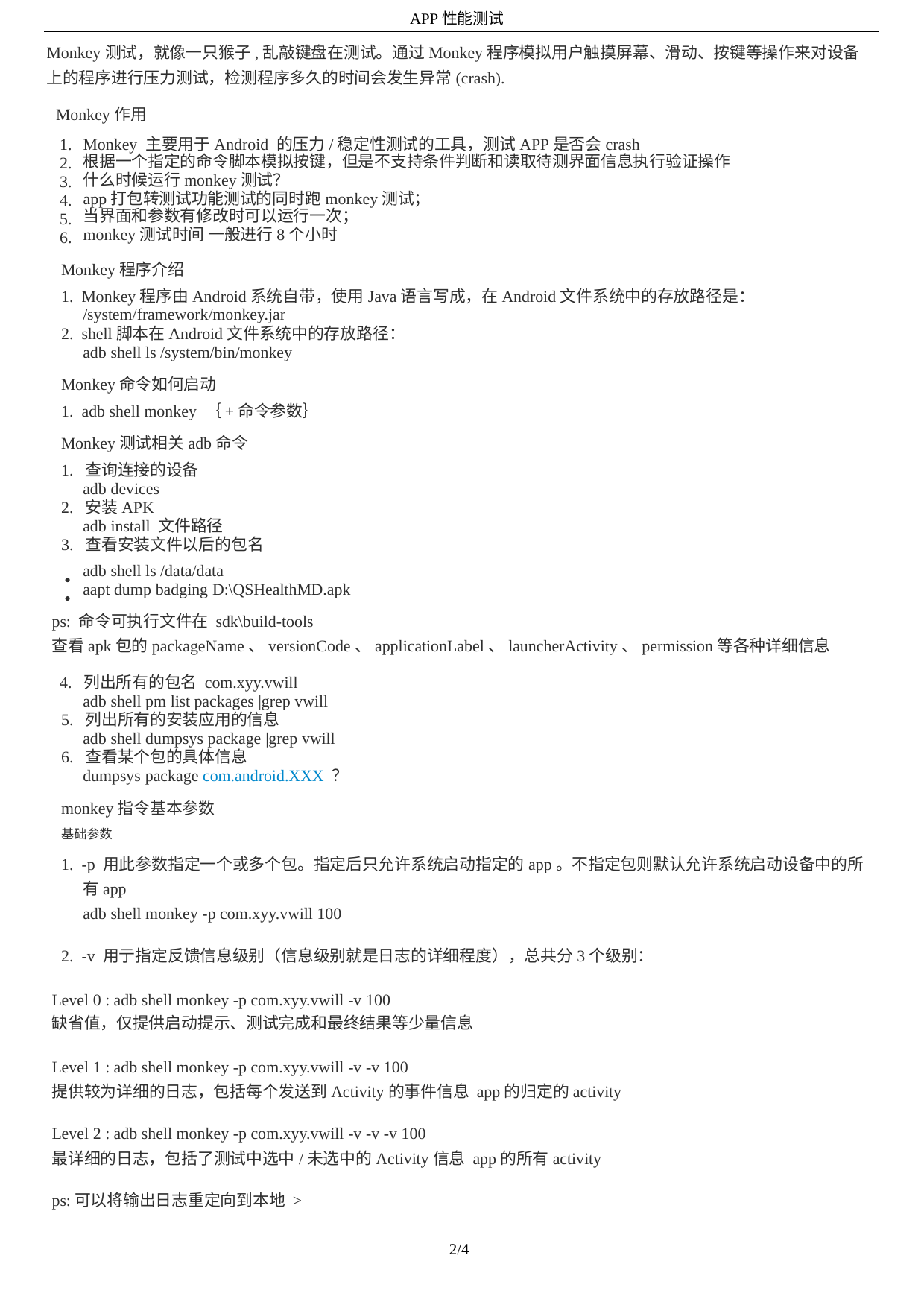

APP性能测试
Monkey测试，就像⼀只猴⼦,乱敲键盘在测试。通过Monkey程序模拟⽤户触摸屏幕、滑动、按键等操作来对设备
上的程序进⾏压⼒测试，检测程序多久的时间会发⽣异常(crash).

	Monkey作⽤

1.
2.
3.
4.
5.
6.
Monkey 主要⽤于Android 的压⼒/稳定性测试的⼯具，测试APP是否会crash
根据⼀个指定的命令脚本模拟按键，但是不⽀持条件判断和读取待测界⾯信息执⾏验证操作
什么时候运⾏monkey测试？
app打包转测试功能测试的同时跑monkey测试；
当界⾯和参数有修改时可以运⾏⼀次；
monkey测试时间 ⼀般进⾏8个⼩时
		Monkey程序介绍
		1.  Monkey程序由Android系统⾃带，使⽤Java语⾔写成，在Android⽂件系统中的存放路径是：
			/system/framework/monkey.jar
		2.  shell脚本在Android⽂件系统中的存放路径：
			adb shell ls /system/bin/monkey

		Monkey命令如何启动
		1.  adb shell monkey ｛+命令参数｝

		Monkey测试相关adb命令
		1.  查询连接的设备
			adb devices
		2.  安装APK
			adb install ⽂件路径
		3.  查看安装⽂件以后的包名
			adb shell ls /data/data
			aapt dump badging D:\QSHealthMD.apk
ps: 命令可执⾏⽂件在 sdk\build-tools
查看apk包的packageName、versionCode、applicationLabel、launcherActivity、permission等各种详细信息

	4.  列出所有的包名 com.xyy.vwill
			adb shell pm list packages |grep vwill
		5.  列出所有的安装应⽤的信息
			adb shell dumpsys package |grep vwill
		6.  查看某个包的具体信息
			dumpsys package com.android.XXX ？

		monkey指令基本参数
		基础参数
		1.  -p ⽤此参数指定⼀个或多个包。指定后只允许系统启动指定的app。不指定包则默认允许系统启动设备中的所
			有app
			adb shell monkey -p com.xyy.vwill 100

		2.  -v ⽤亍指定反馈信息级别（信息级别就是⽇志的详细程度），总共分3个级别：

Level 0 : adb shell monkey -p com.xyy.vwill -v 100
缺省值，仅提供启动提⽰、测试完成和最终结果等少量信息

Level 1 : adb shell monkey -p com.xyy.vwill -v -v 100
提供较为详细的⽇志，包括每个发送到Activity的事件信息 app的归定的activity

Level 2 : adb shell monkey -p com.xyy.vwill -v -v -v 100
最详细的⽇志，包括了测试中选中/未选中的Activity信息 app的所有activity

ps:可以将输出⽇志重定向到本地 >

				2/4